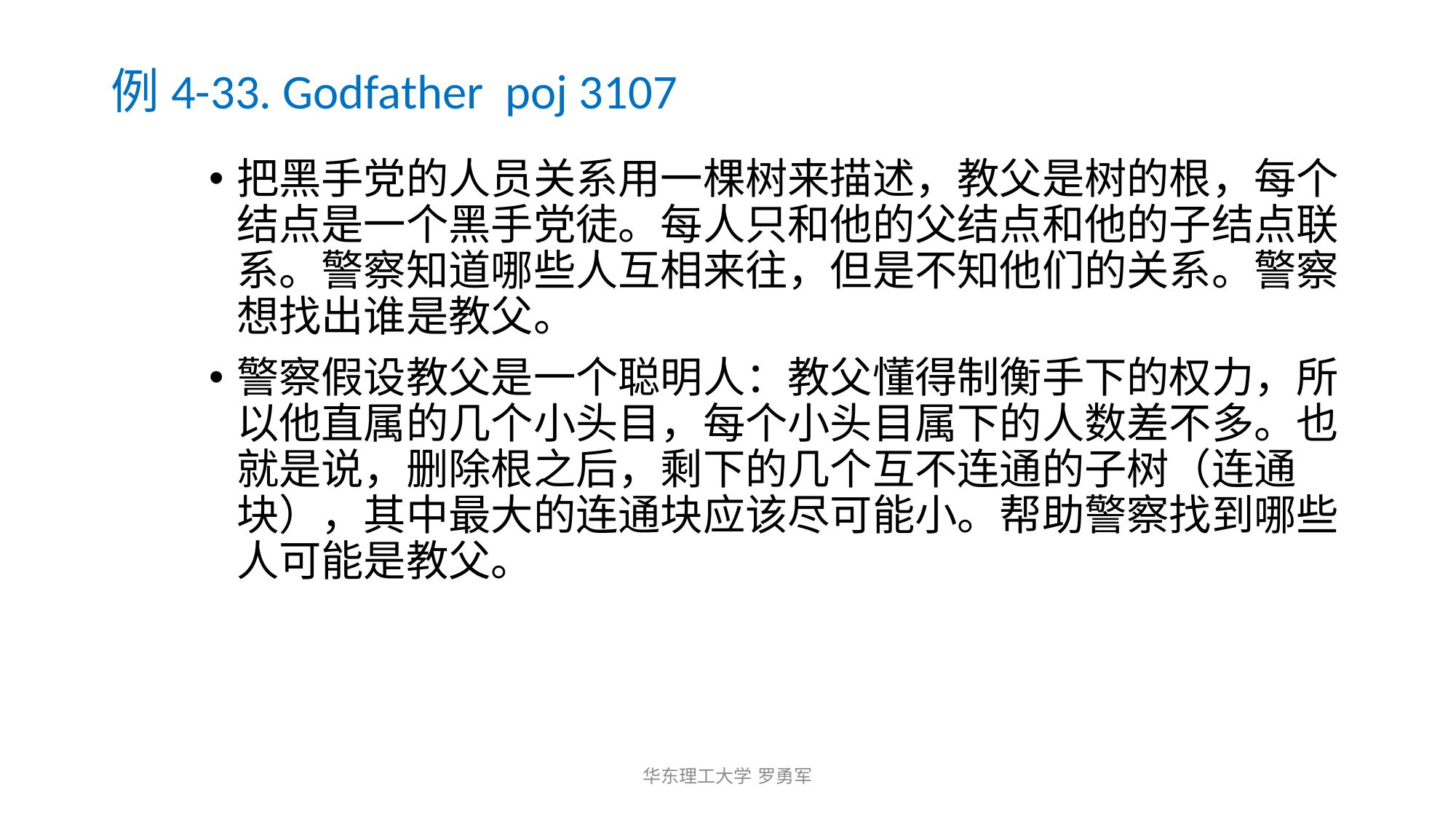

# 例4-33. Godfather  poj 3107
把黑手党的人员关系用一棵树来描述，教父是树的根，每个结点是一个黑手党徒。每人只和他的父结点和他的子结点联系。警察知道哪些人互相来往，但是不知他们的关系。警察想找出谁是教父。
警察假设教父是一个聪明人：教父懂得制衡手下的权力，所以他直属的几个小头目，每个小头目属下的人数差不多。也就是说，删除根之后，剩下的几个互不连通的子树（连通块），其中最大的连通块应该尽可能小。帮助警察找到哪些人可能是教父。
华东理工大学 罗勇军